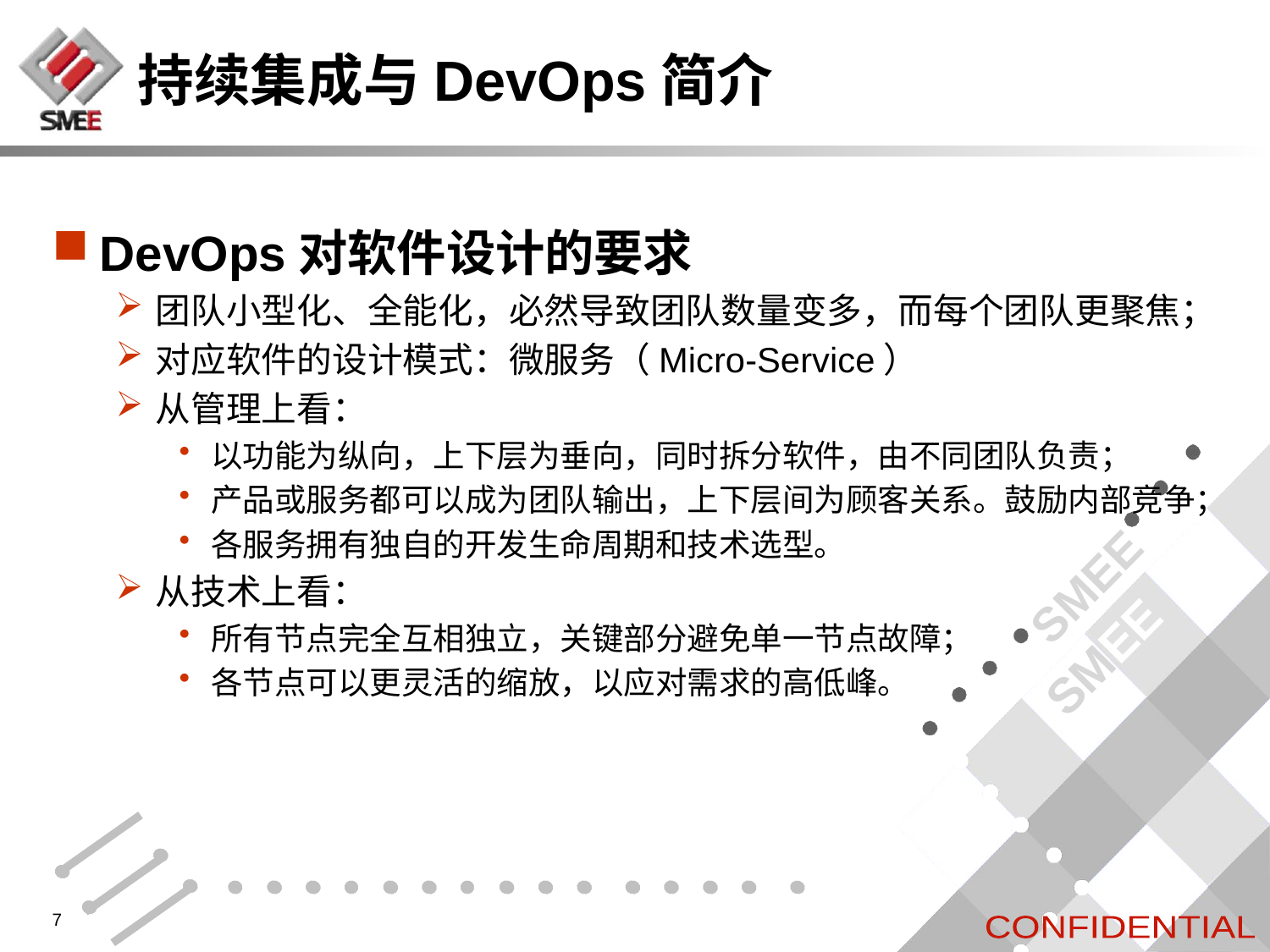

# 持续集成与DevOps简介
DevOps对软件设计的要求
团队小型化、全能化，必然导致团队数量变多，而每个团队更聚焦；
对应软件的设计模式：微服务（Micro-Service）
从管理上看：
以功能为纵向，上下层为垂向，同时拆分软件，由不同团队负责；
产品或服务都可以成为团队输出，上下层间为顾客关系。鼓励内部竞争；
各服务拥有独自的开发生命周期和技术选型。
从技术上看：
所有节点完全互相独立，关键部分避免单一节点故障；
各节点可以更灵活的缩放，以应对需求的高低峰。

7